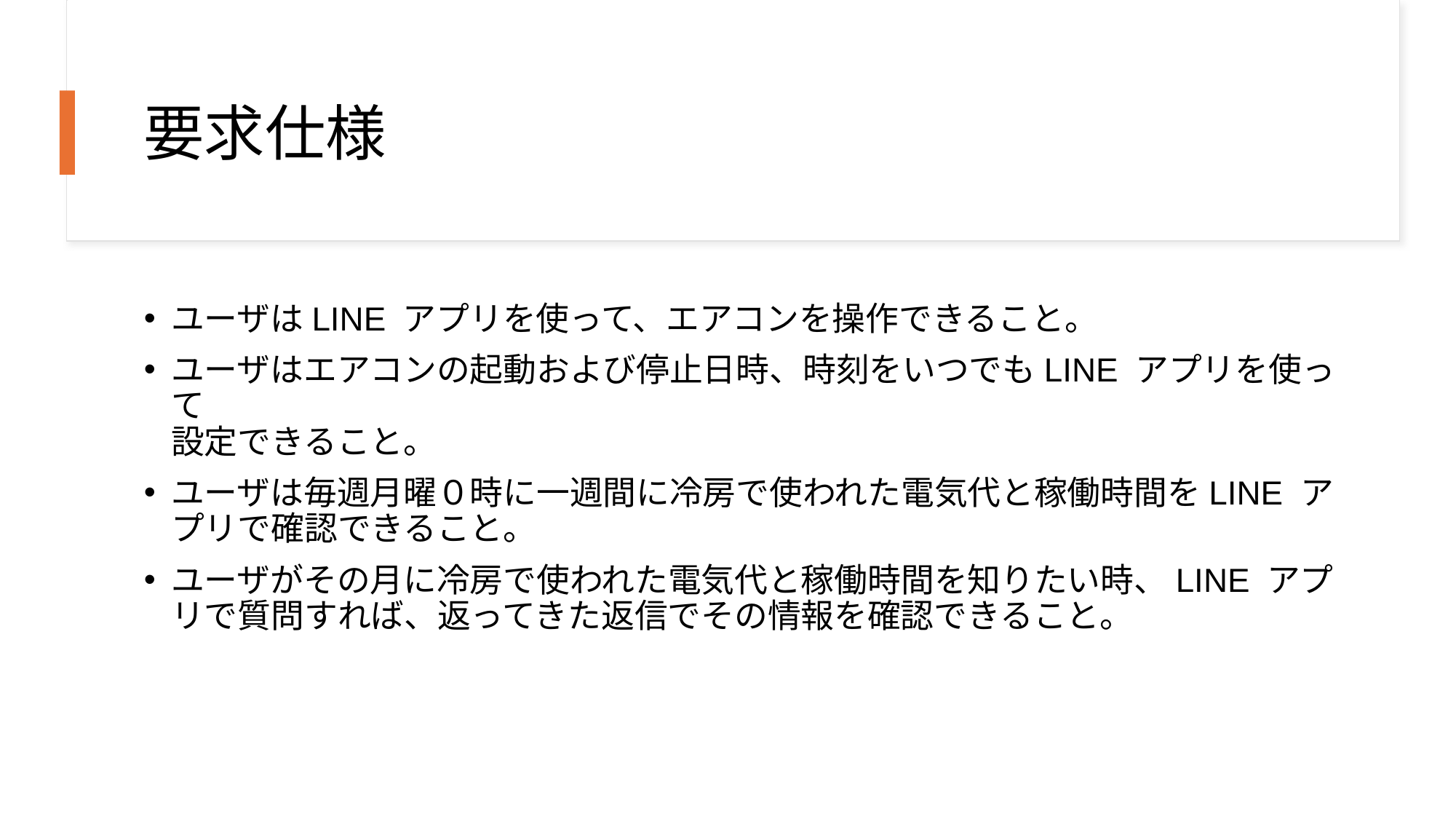

# 要求仕様

ユーザはLINE アプリを使って、エアコンを操作できること。
ユーザはエアコンの起動および停止日時、時刻をいつでもLINE アプリを使って
設定できること。
ユーザは毎週月曜０時に一週間に冷房で使われた電気代と稼働時間をLINE アプリで確認できること。
ユーザがその月に冷房で使われた電気代と稼働時間を知りたい時、LINE アプリで質問すれば、返ってきた返信でその情報を確認できること。